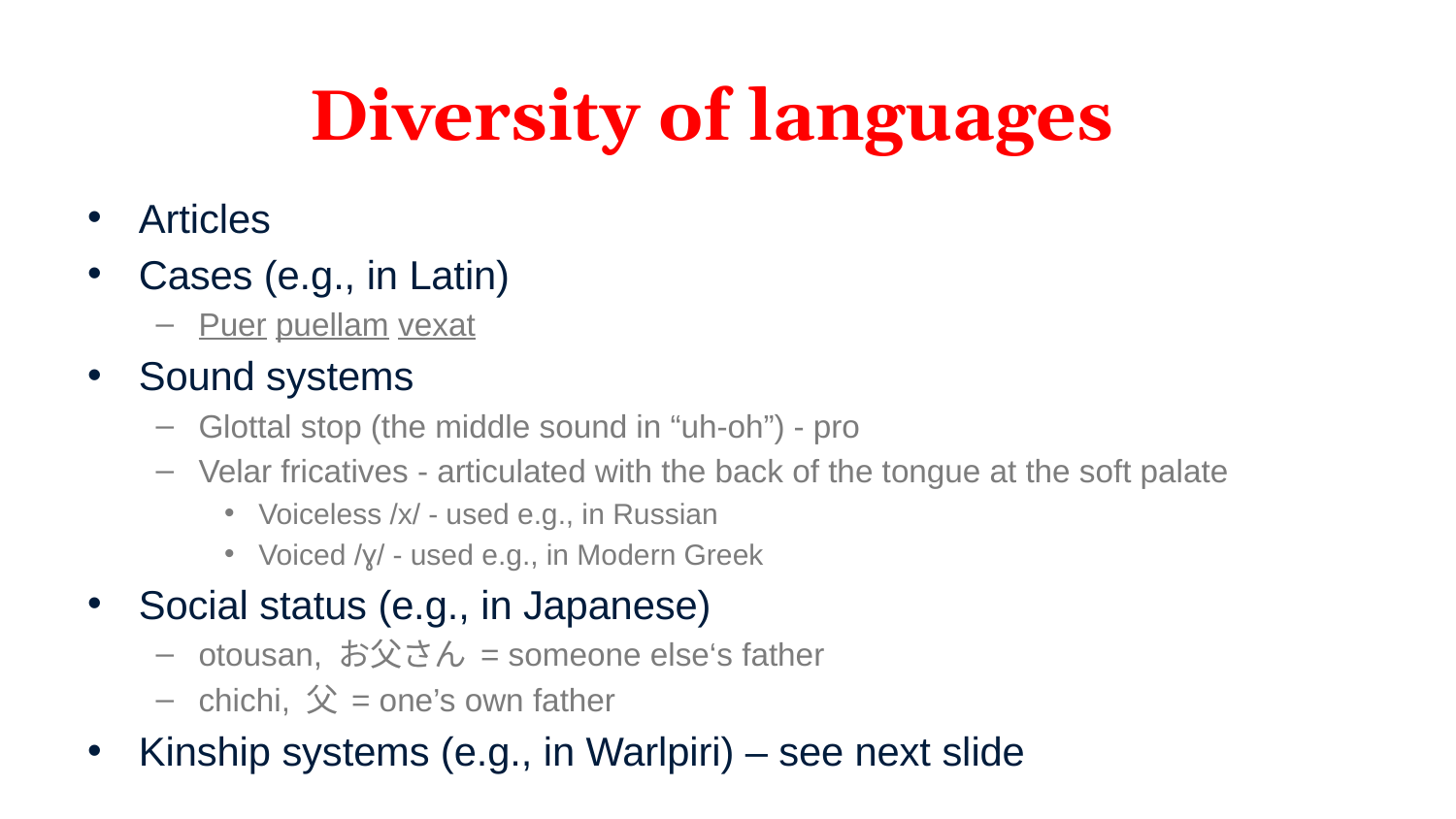

# Diversity of languages
Articles
Cases (e.g., in Latin)
Puer puellam vexat
Sound systems
Glottal stop (the middle sound in “uh-oh”) - pro
Velar fricatives - articulated with the back of the tongue at the soft palate
Voiceless /x/ - used e.g., in Russian
Voiced /ɣ/ - used e.g., in Modern Greek
Social status (e.g., in Japanese)
otousan, お父さん = someone else‘s father
chichi, 父 = one’s own father
Kinship systems (e.g., in Warlpiri) – see next slide